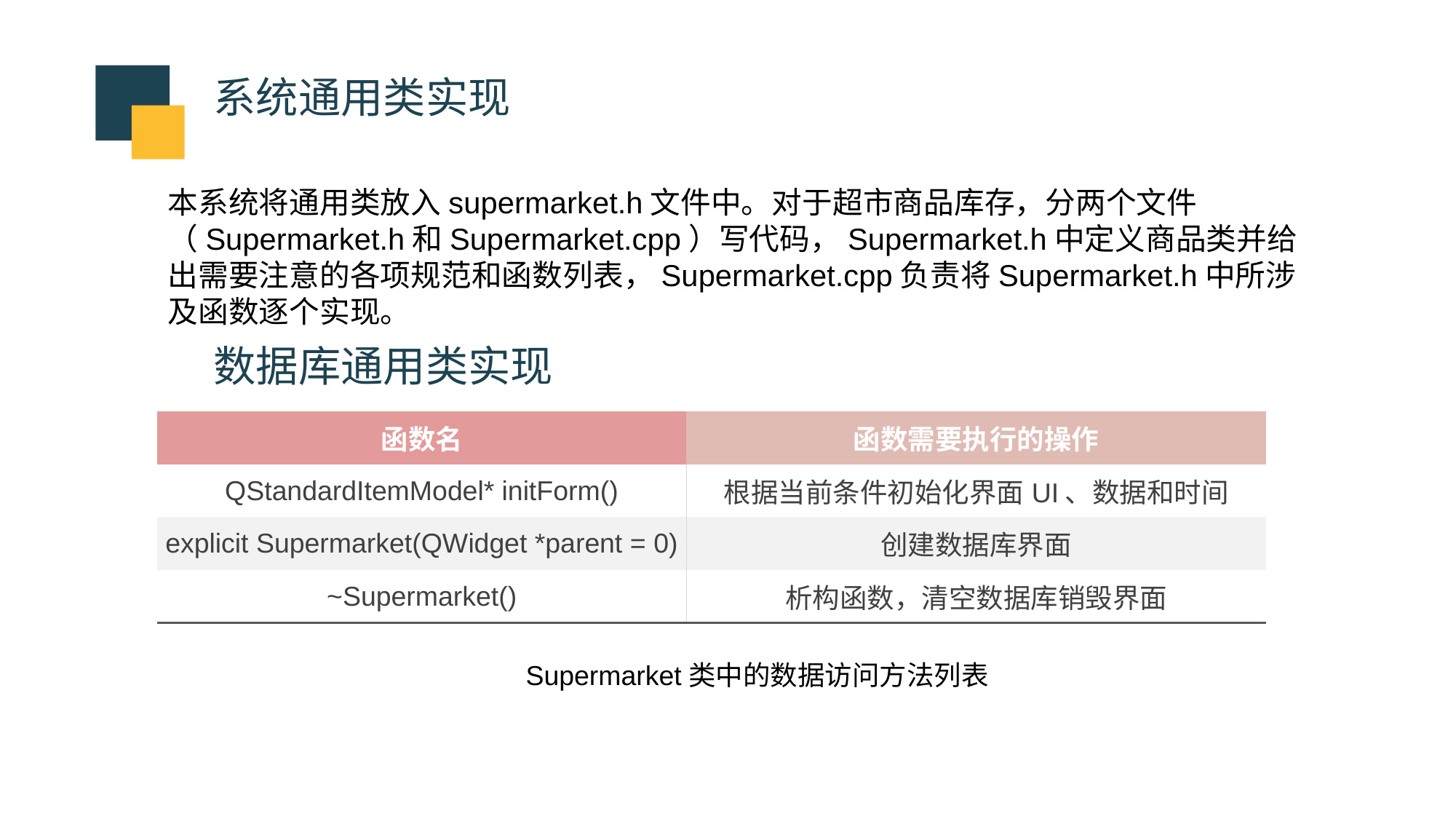

系统通用类实现
本系统将通用类放入supermarket.h文件中。对于超市商品库存，分两个文件（Supermarket.h和Supermarket.cpp）写代码，Supermarket.h中定义商品类并给出需要注意的各项规范和函数列表，Supermarket.cpp负责将Supermarket.h中所涉及函数逐个实现。
数据库通用类实现
| 函数名 | 函数需要执行的操作 |
| --- | --- |
| QStandardItemModel\* initForm() | 根据当前条件初始化界面UI、数据和时间 |
| explicit Supermarket(QWidget \*parent = 0) | 创建数据库界面 |
| ~Supermarket() | 析构函数，清空数据库销毁界面 |
Supermarket类中的数据访问方法列表